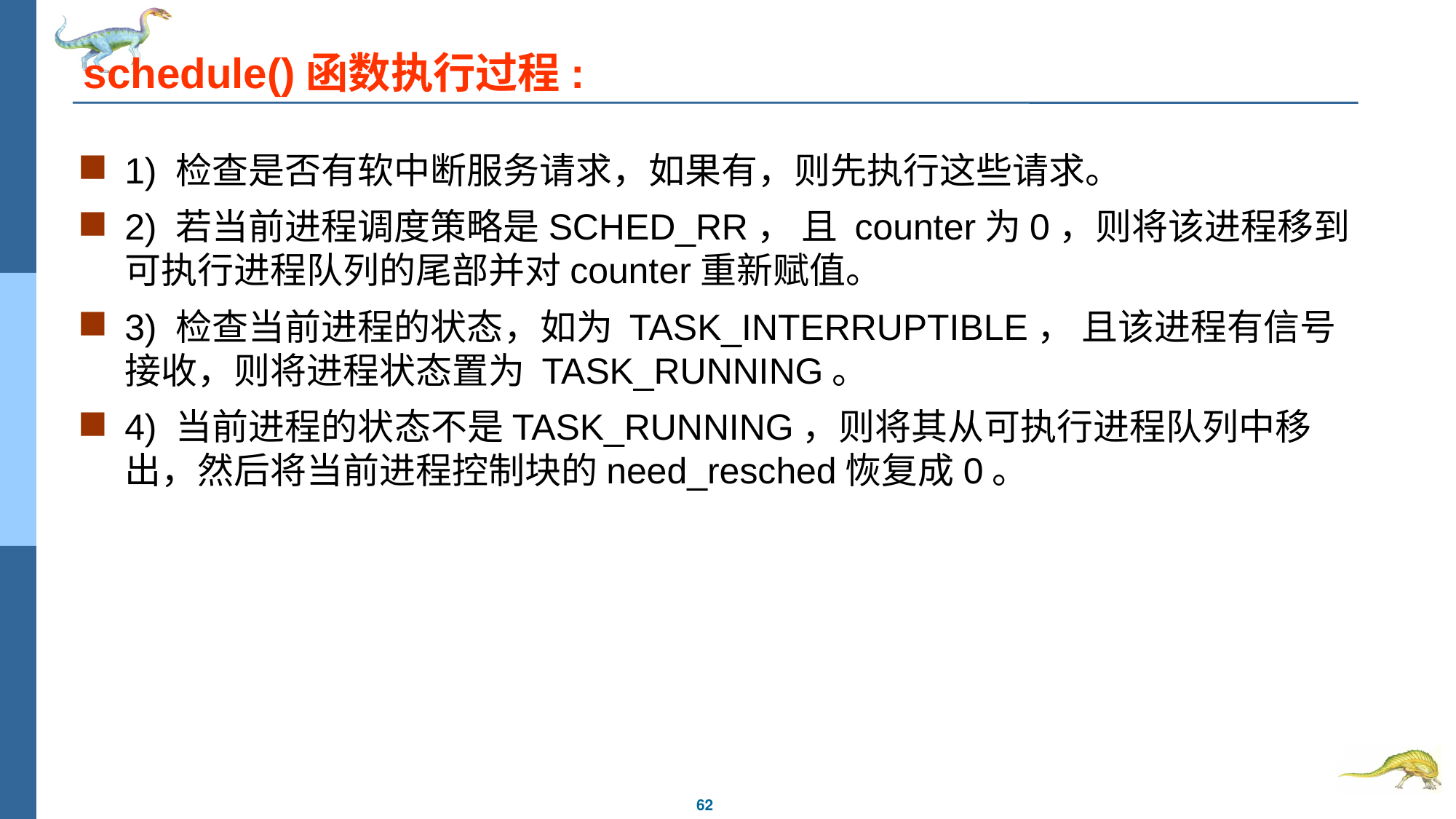

# schedule()函数执行过程:
1) 检查是否有软中断服务请求，如果有，则先执行这些请求。
2) 若当前进程调度策略是SCHED_RR， 且 counter为0，则将该进程移到可执行进程队列的尾部并对counter重新赋值。
3) 检查当前进程的状态，如为 TASK_INTERRUPTIBLE， 且该进程有信号接收，则将进程状态置为 TASK_RUNNING。
4) 当前进程的状态不是TASK_RUNNING，则将其从可执行进程队列中移出，然后将当前进程控制块的need_resched恢复成0。